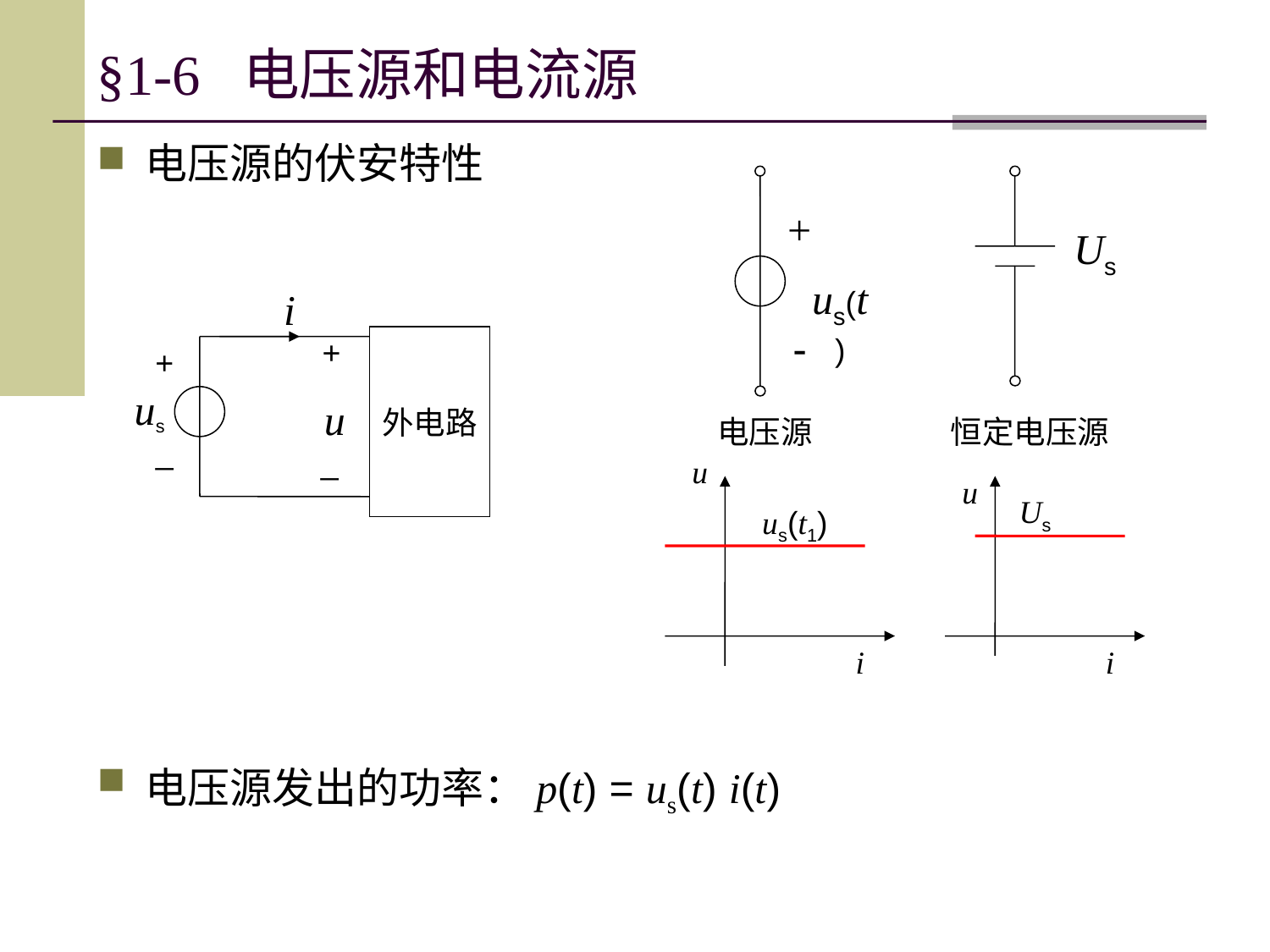

# §1-6  电压源和电流源
电压源的伏安特性

电压源发出的功率：p(t) = us(t) i(t)

+
Us

us(t)

i
-
+
外电路
+

us

_

u
电压源
恒定电压源
_
u
u

Us
us(t1)

i

i